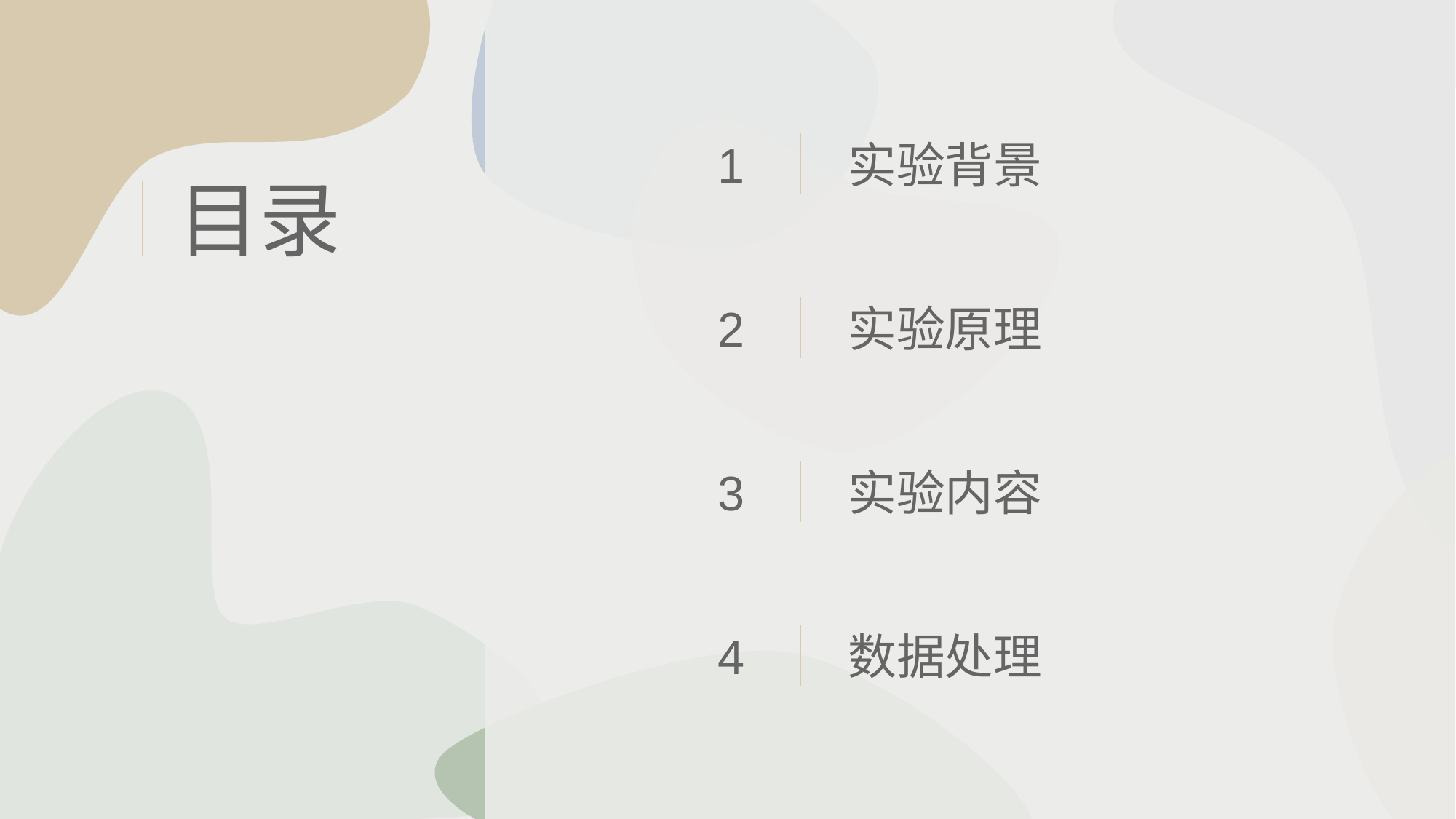

1
实验背景

目录
2
实验原理
3
实验内容
4
数据处理